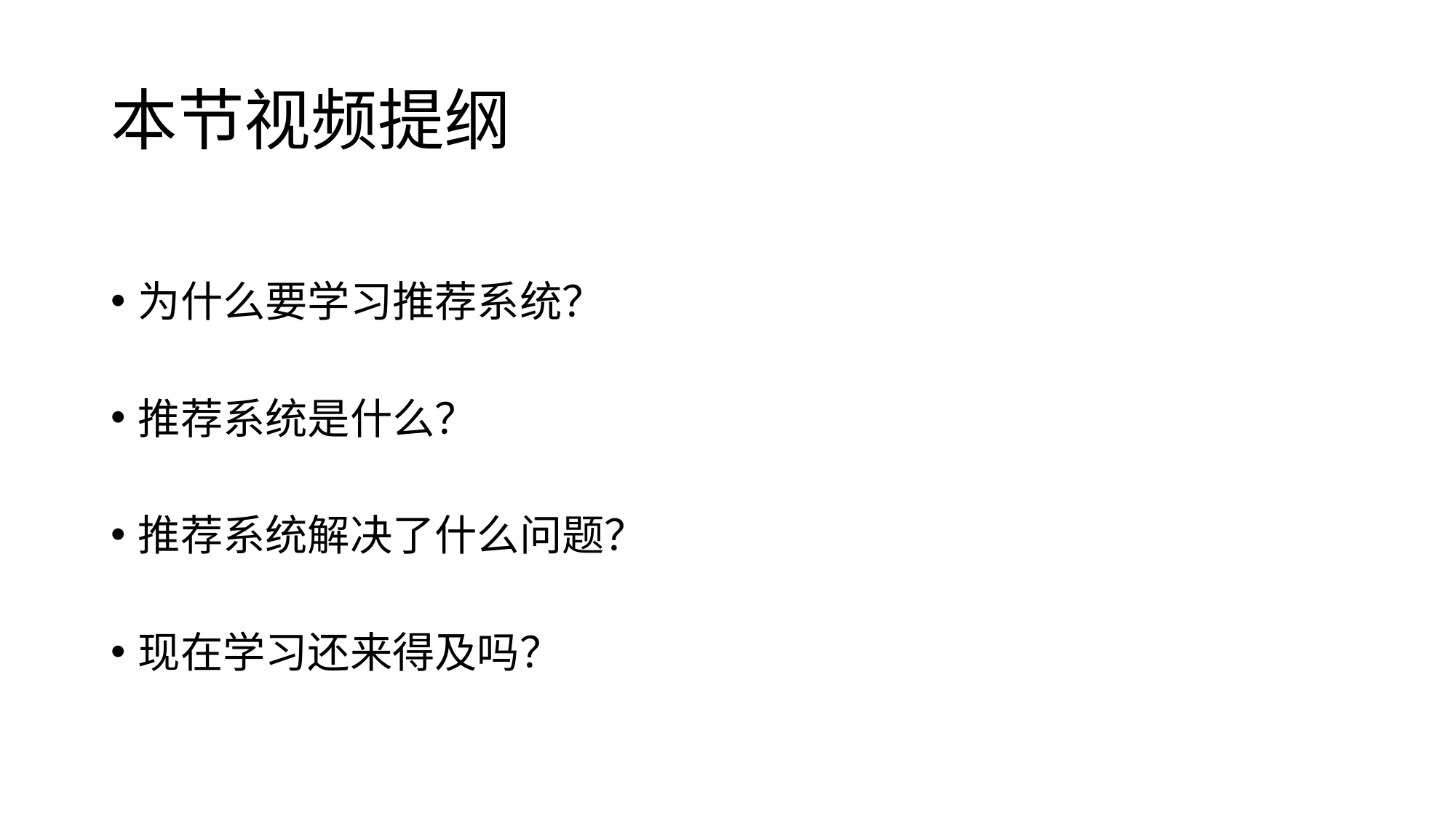

# 本节视频提纲
为什么要学习推荐系统？
推荐系统是什么？
推荐系统解决了什么问题？
现在学习还来得及吗？